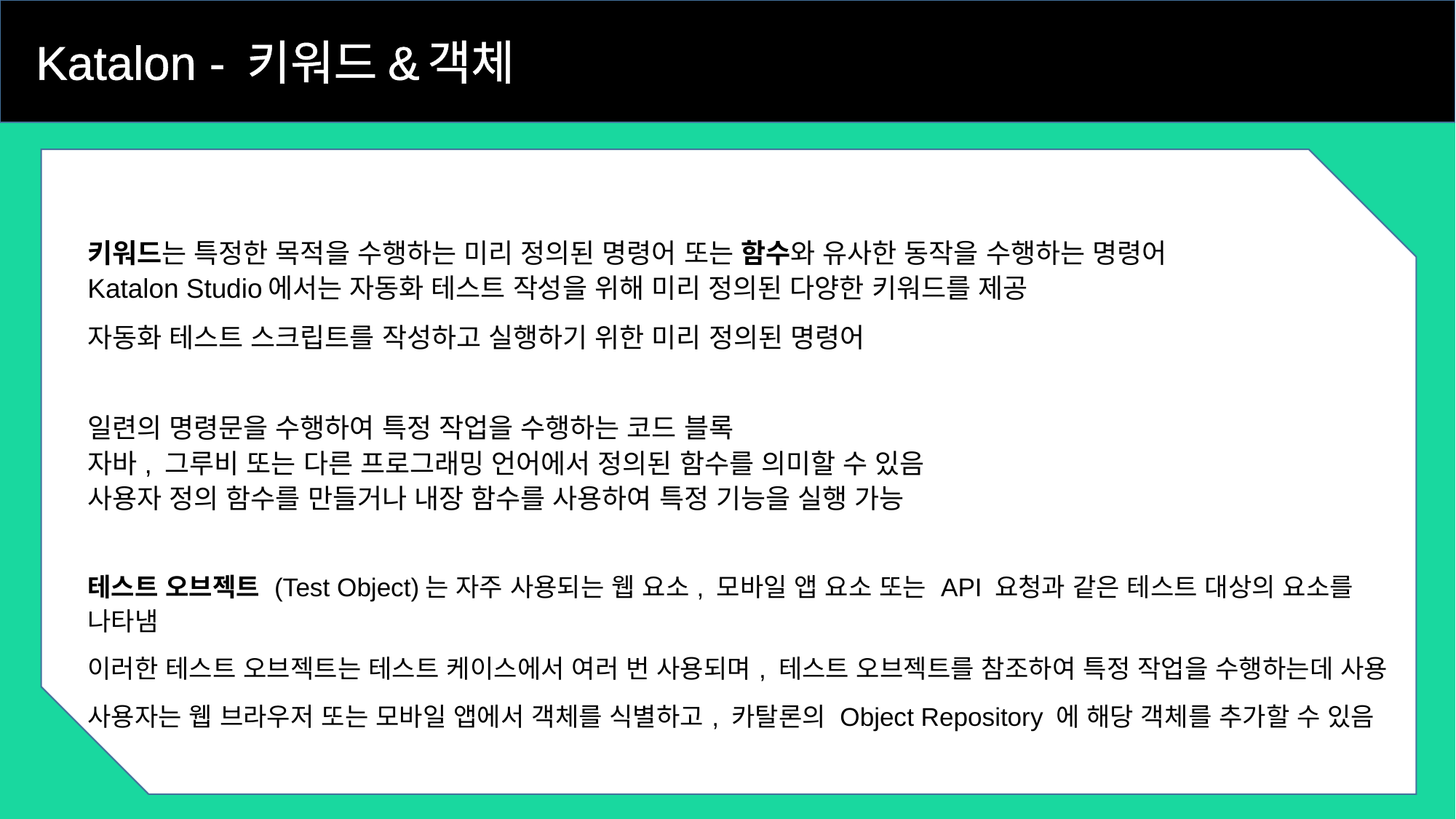

Katalon - 키워드&객체

키워드는 특정한 목적을 수행하는 미리 정의된 명령어 또는 함수와 유사한 동작을 수행하는 명령어
Katalon Studio에서는 자동화 테스트 작성을 위해 미리 정의된 다양한 키워드를 제공
자동화 테스트 스크립트를 작성하고 실행하기 위한 미리 정의된 명령어

일련의 명령문을 수행하여 특정 작업을 수행하는 코드 블록
자바, 그루비 또는 다른 프로그래밍 언어에서 정의된 함수를 의미할 수 있음
사용자 정의 함수를 만들거나 내장 함수를 사용하여 특정 기능을 실행 가능

테스트 오브젝트 (Test Object)는 자주 사용되는 웹 요소, 모바일 앱 요소 또는 API 요청과 같은 테스트 대상의 요소를 나타냄
이러한 테스트 오브젝트는 테스트 케이스에서 여러 번 사용되며, 테스트 오브젝트를 참조하여 특정 작업을 수행하는데 사용
사용자는 웹 브라우저 또는 모바일 앱에서 객체를 식별하고, 카탈론의 Object Repository 에 해당 객체를 추가할 수 있음